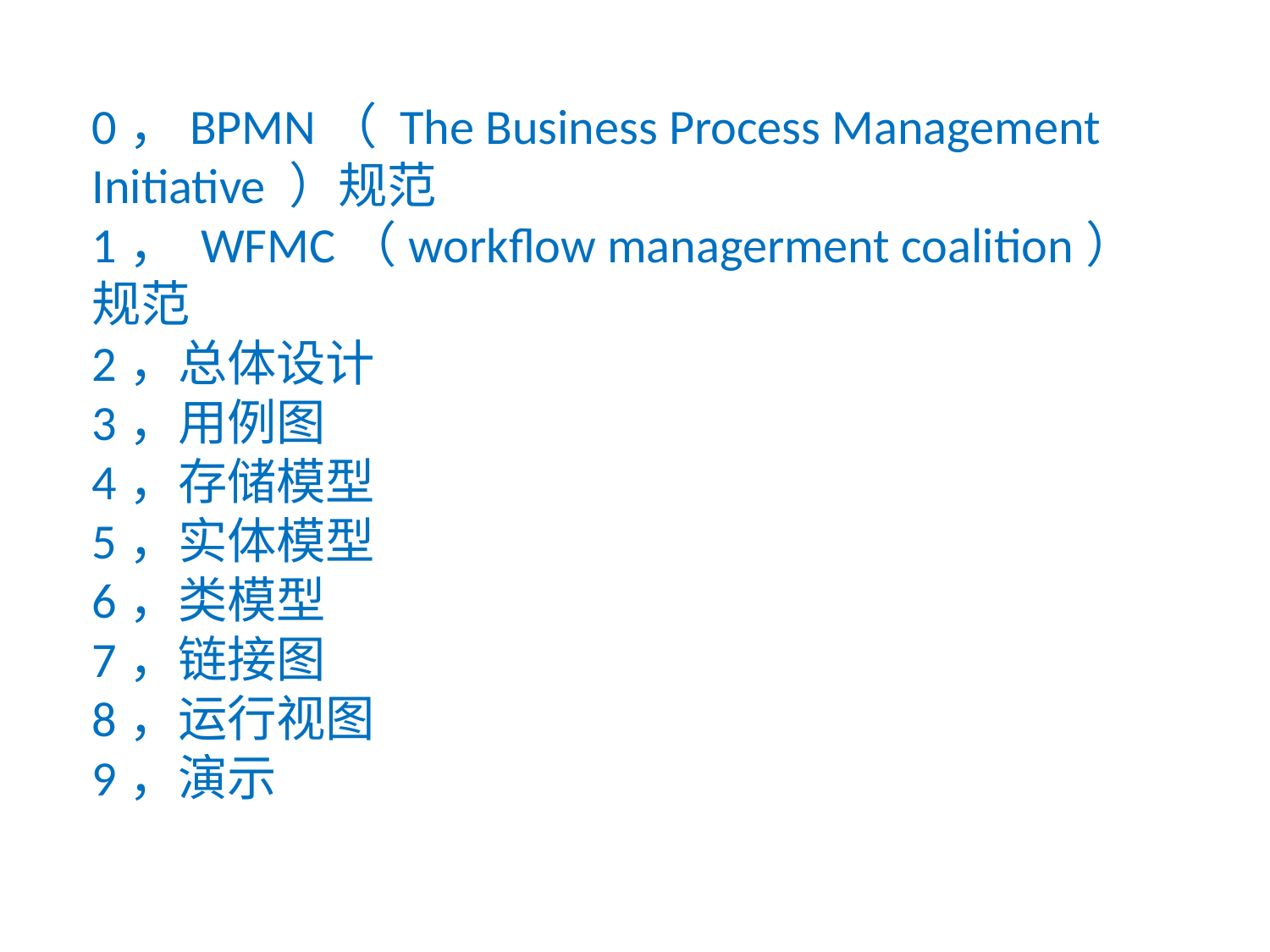

0，BPMN（ The Business Process Management Initiative ）规范
1， WFMC（workflow managerment coalition）规范
2，总体设计
3，用例图
4，存储模型
5，实体模型
6，类模型
7，链接图
8，运行视图
9，演示